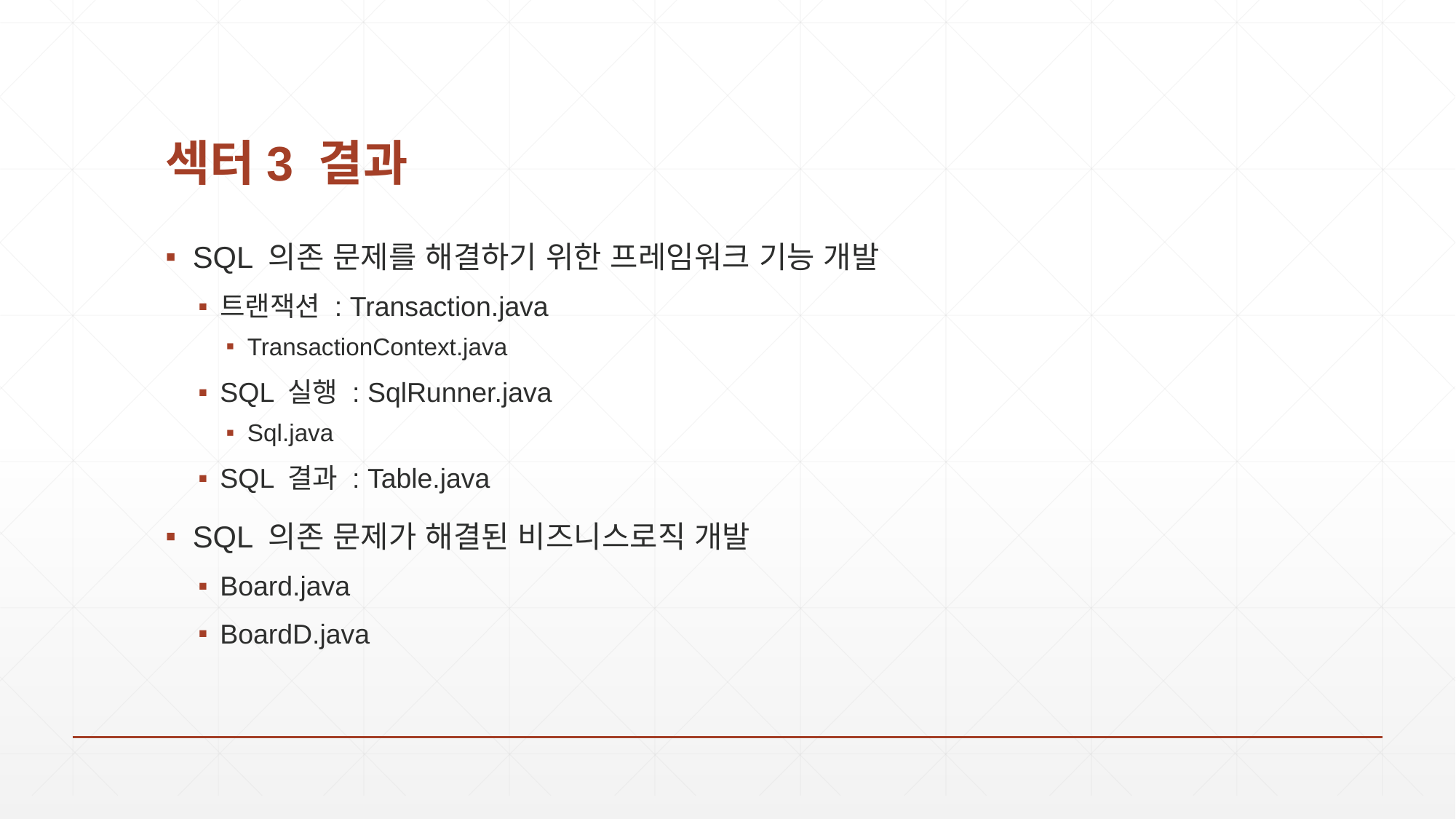

# 섹터3 결과
SQL 의존 문제를 해결하기 위한 프레임워크 기능 개발
트랜잭션 : Transaction.java
TransactionContext.java
SQL 실행 : SqlRunner.java
Sql.java
SQL 결과 : Table.java
SQL 의존 문제가 해결된 비즈니스로직 개발
Board.java
BoardD.java